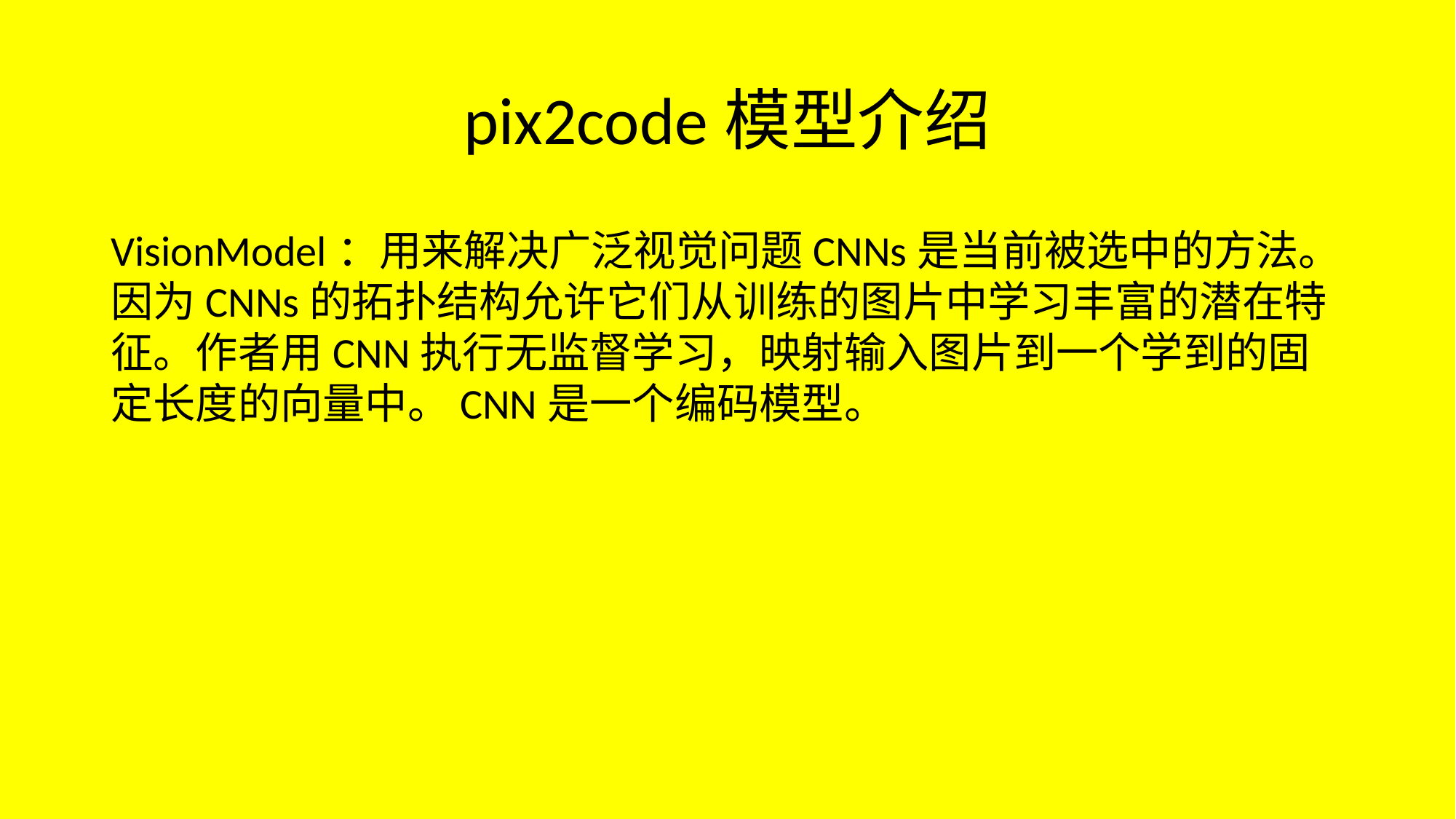

# pix2code模型介绍
VisionModel：用来解决广泛视觉问题CNNs是当前被选中的方法。因为CNNs的拓扑结构允许它们从训练的图片中学习丰富的潜在特征。作者用CNN执行无监督学习，映射输入图片到一个学到的固定长度的向量中。CNN是一个编码模型。